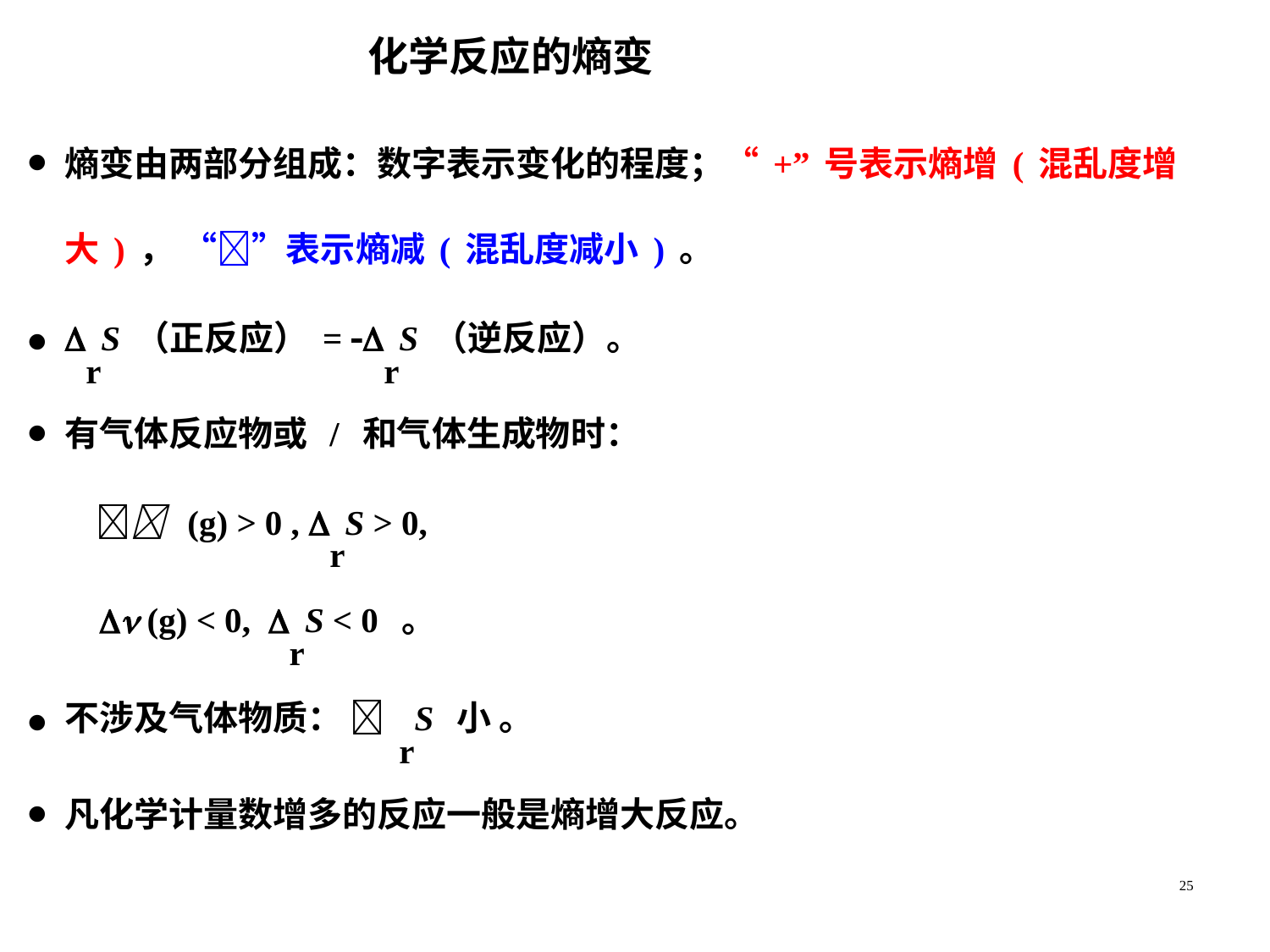

化学反应的熵变
熵变由两部分组成：数字表示变化的程度；“+”号表示熵增(混乱度增大)， “−”表示熵减(混乱度减小)。
ΔrS（正反应）= −ΔrS（逆反应）。
有气体反应物或 / 和气体生成物时：
    Δν (g) > 0 , ΔrS > 0,
    Δν (g) < 0,  ΔrS < 0 。
不涉及气体物质： ΔrS 小 。
凡化学计量数增多的反应一般是熵增大反应。
25